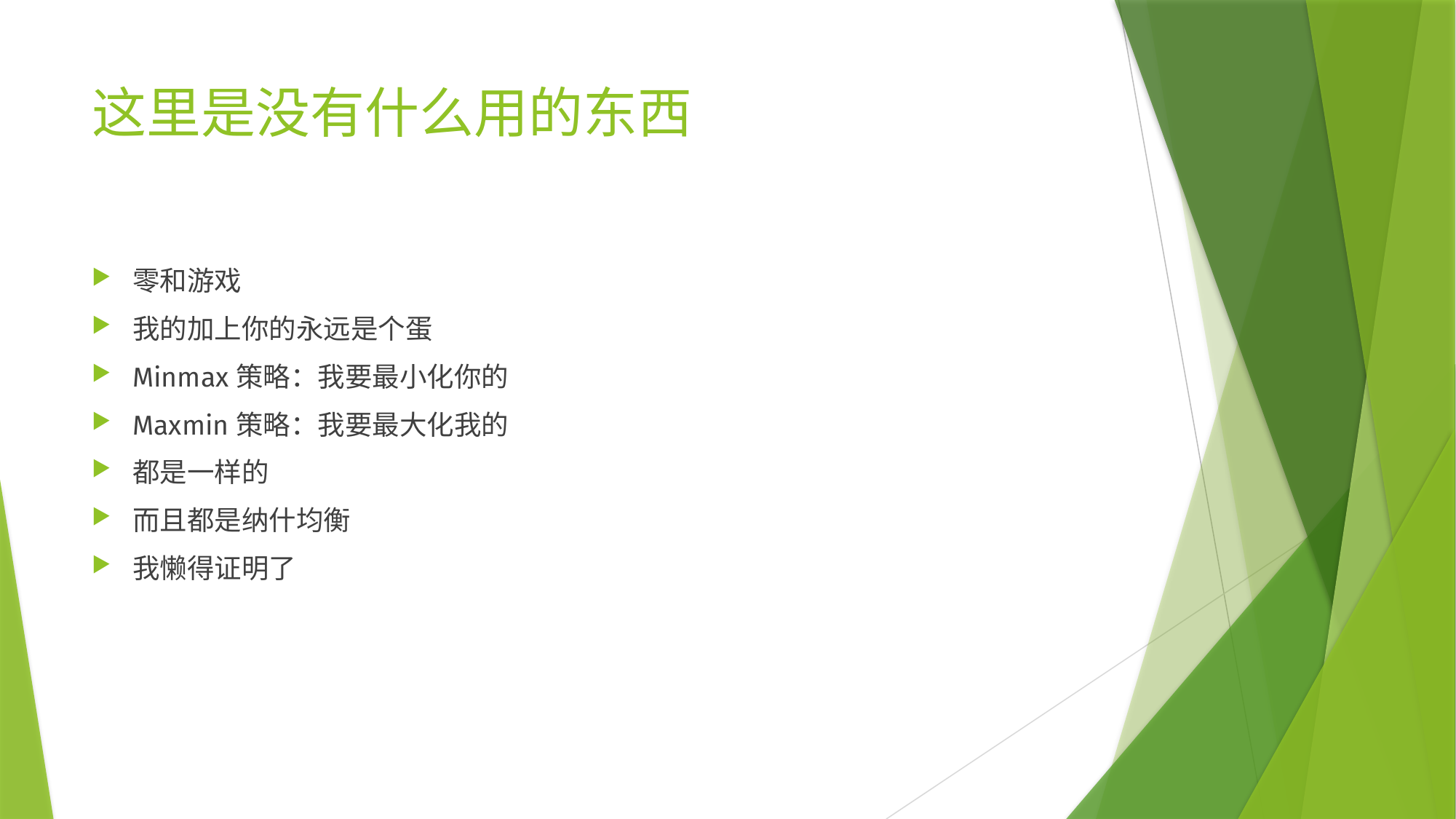

# 这里是没有什么用的东西
零和游戏
我的加上你的永远是个蛋
Minmax策略：我要最小化你的
Maxmin策略：我要最大化我的
都是一样的
而且都是纳什均衡
我懒得证明了